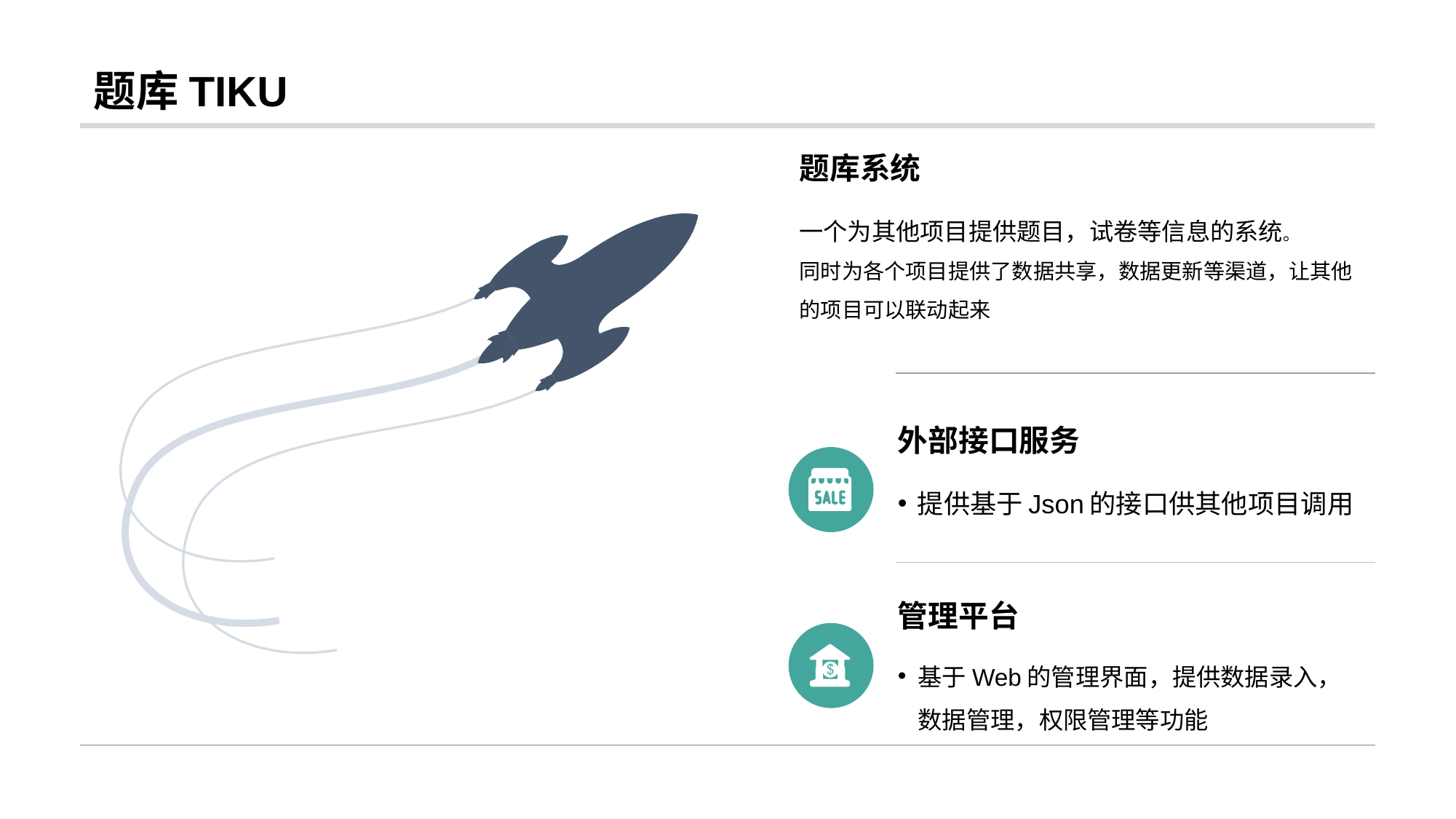

# 题库TIKU
题库系统
一个为其他项目提供题目，试卷等信息的系统。
同时为各个项目提供了数据共享，数据更新等渠道，让其他的项目可以联动起来

外部接口服务

提供基于Json的接口供其他项目调用

管理平台

基于Web的管理界面，提供数据录入，数据管理，权限管理等功能

4